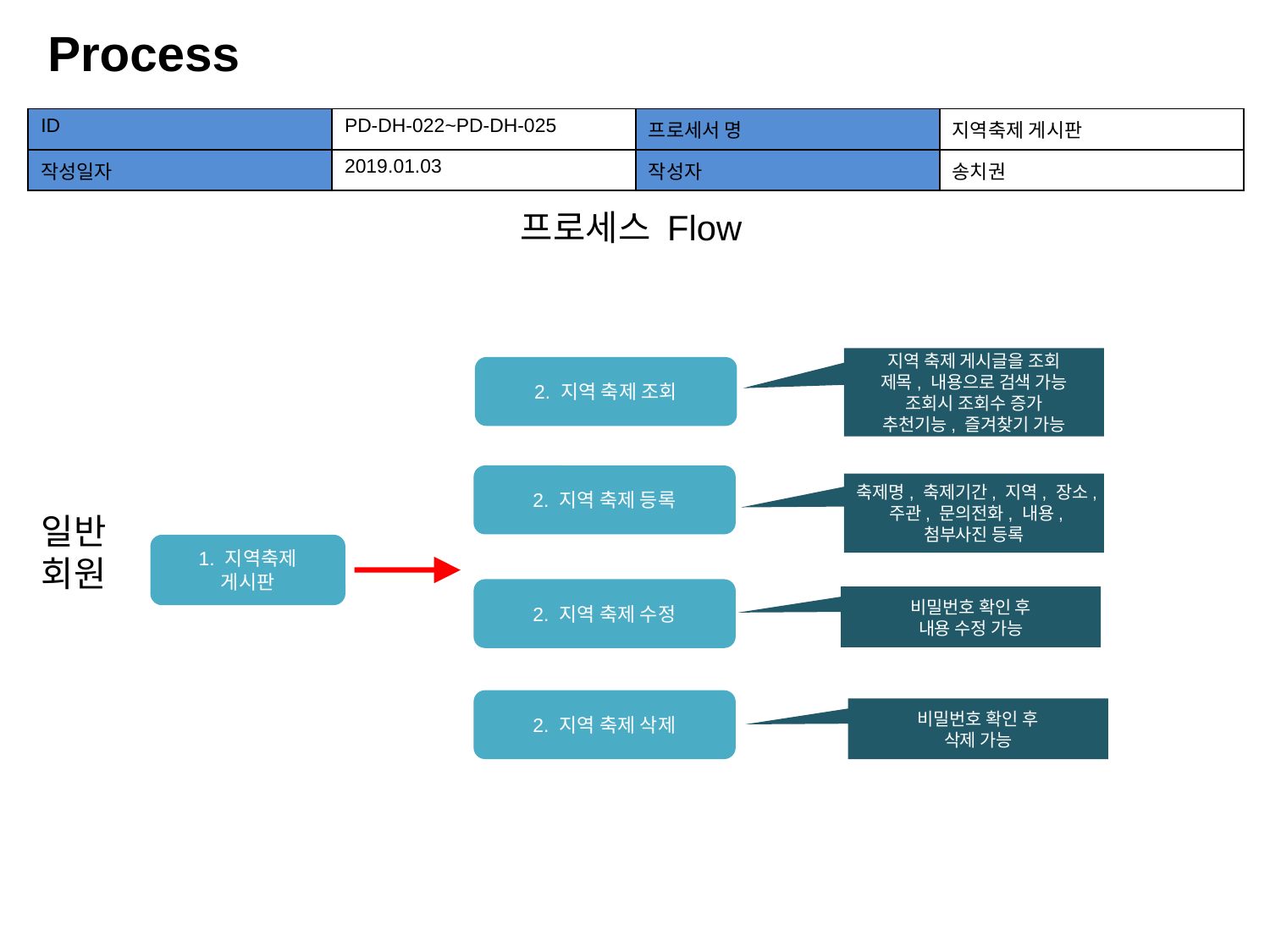

Process

| ID | PD-DH-022~PD-DH-025 | 프로세서 명 | 지역축제 게시판 |
| --- | --- | --- | --- |
| 작성일자 | 2019.01.03 | 작성자 | 송치권 |
프로세스 Flow
지역 축제 게시글을 조회
제목, 내용으로 검색 가능
조회시 조회수 증가
추천기능, 즐겨찾기 가능
2. 지역 축제 조회
2. 지역 축제 등록
축제명, 축제기간, 지역, 장소, 주관, 문의전화, 내용,
첨부사진 등록
일반
회원
1. 지역축제
게시판
2. 지역 축제 수정
비밀번호 확인 후
내용 수정 가능
2. 지역 축제 삭제
비밀번호 확인 후
삭제 가능